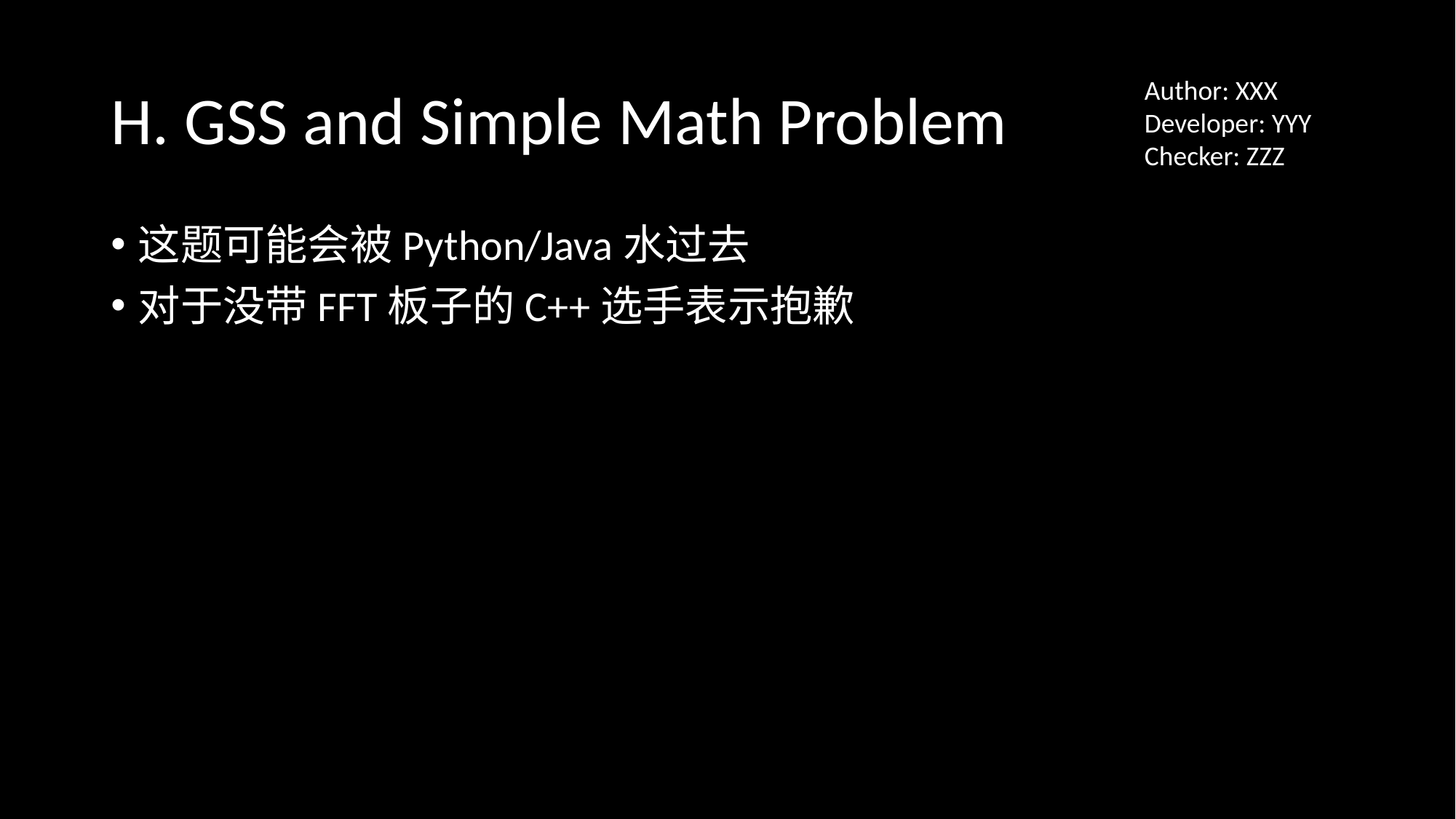

# H. GSS and Simple Math Problem
Author: XXX
Developer: YYY
Checker: ZZZ
这题可能会被Python/Java水过去
对于没带FFT板子的C++选手表示抱歉